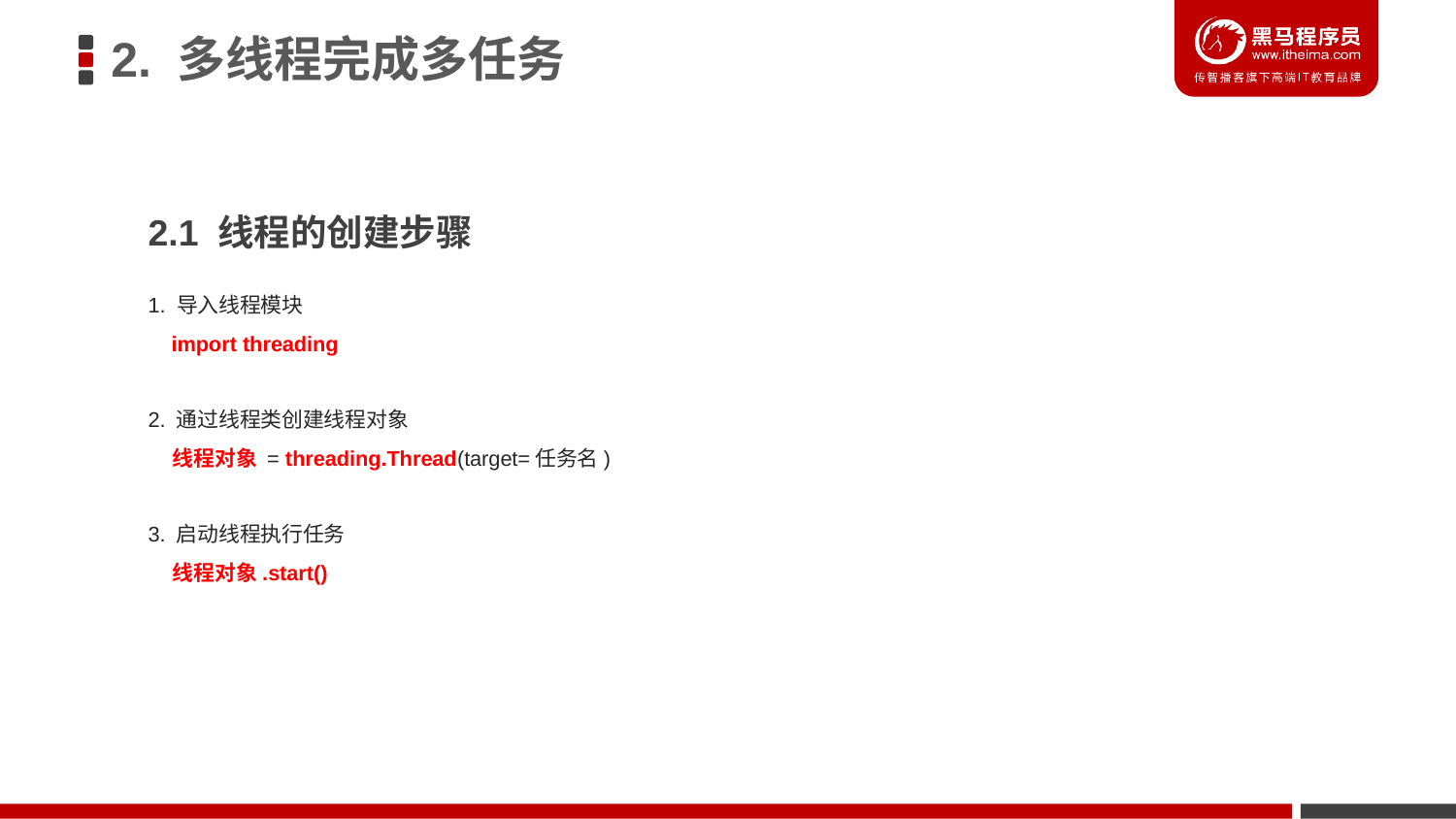

2. 多线程完成多任务
2.1 线程的创建步骤
1. 导入线程模块
    import threading

2. 通过线程类创建线程对象
    线程对象 = threading.Thread(target=任务名)

3. 启动线程执行任务
    线程对象.start()